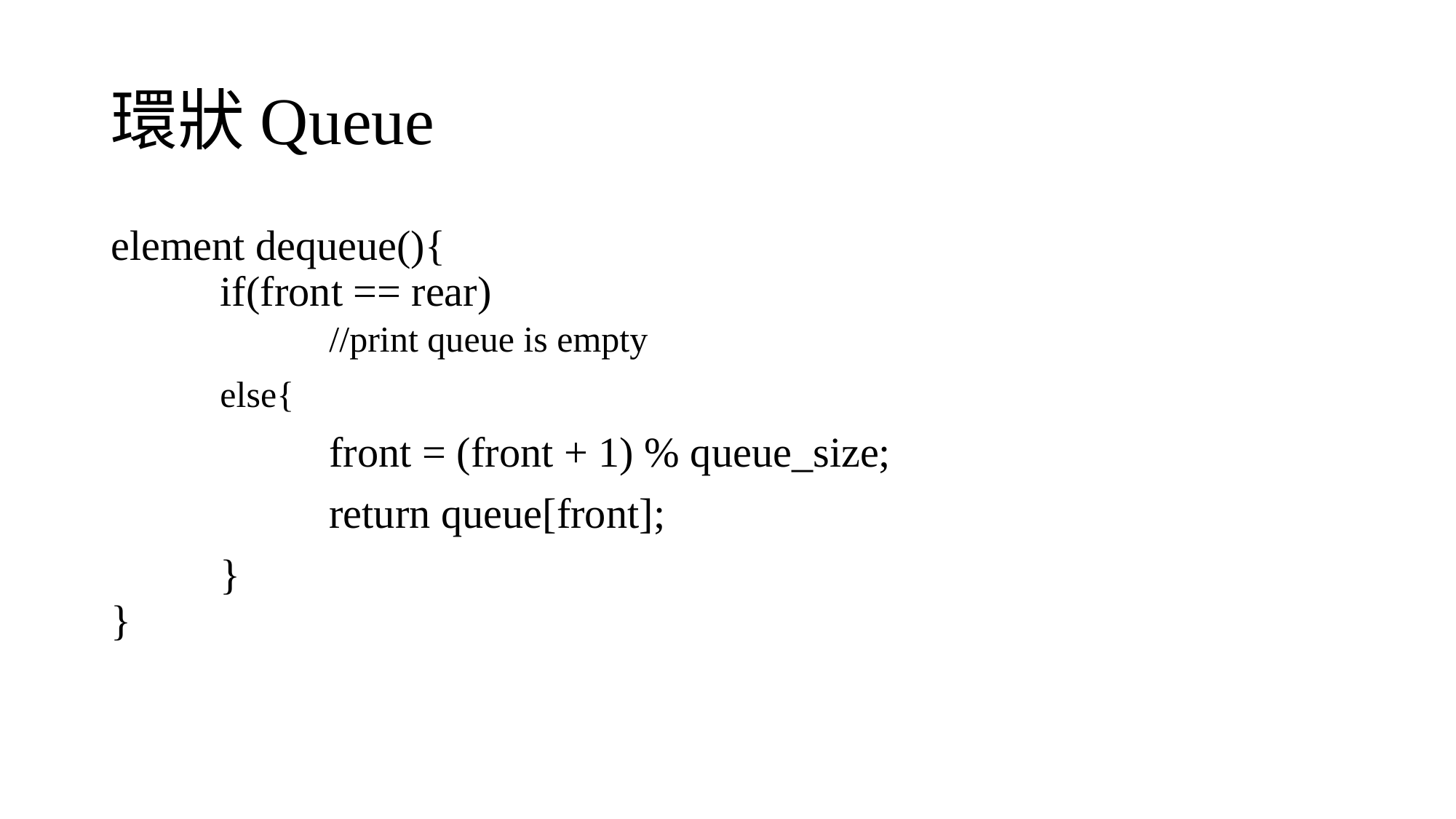

# 環狀Queue
element dequeue(){
	if(front == rear)
		//print queue is empty
	else{
		front = (front + 1) % queue_size;
		return queue[front];
	}
}